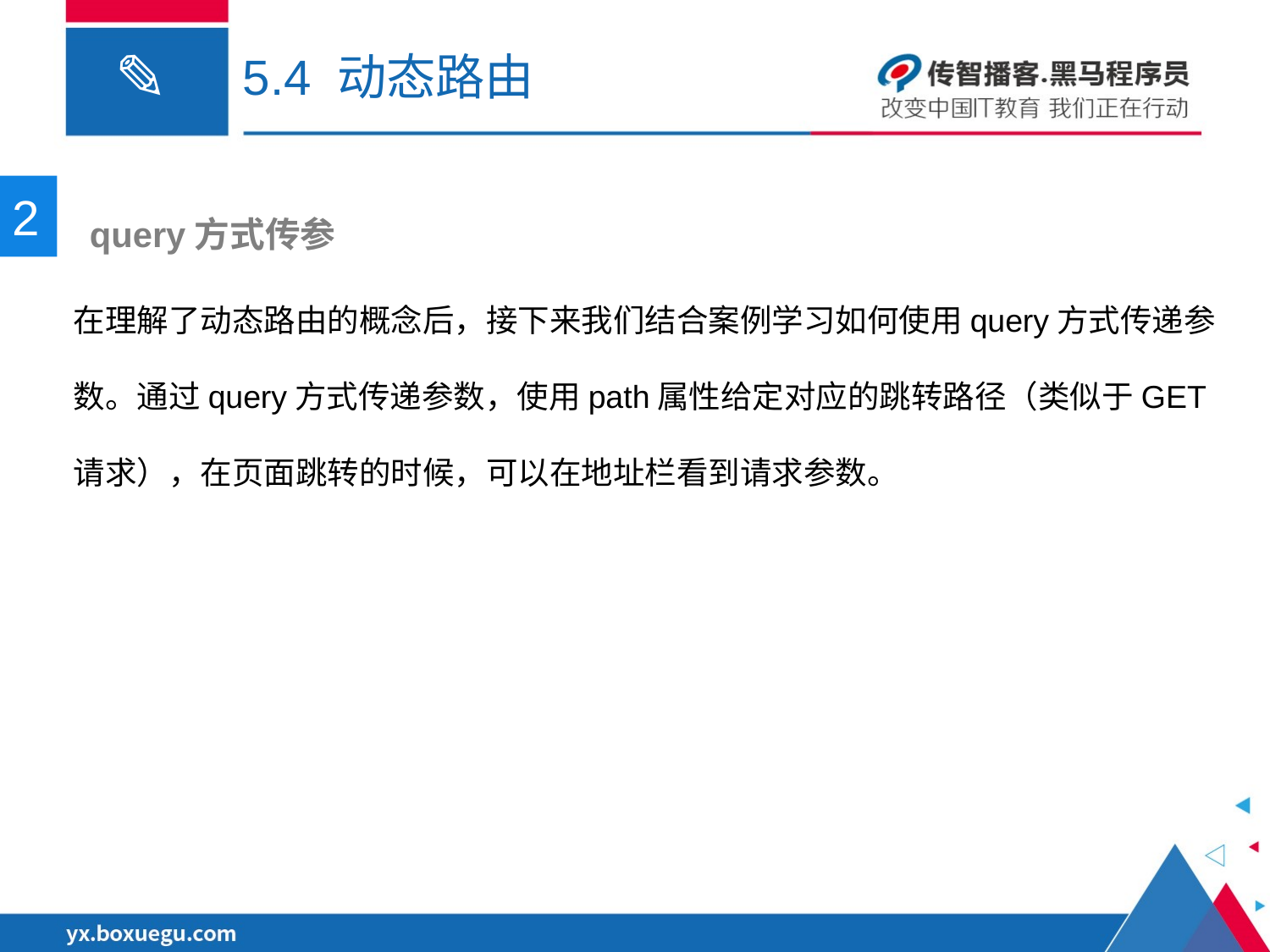

# 5.4 动态路由

2
  query方式传参
在理解了动态路由的概念后，接下来我们结合案例学习如何使用query方式传递参数。通过query方式传递参数，使用path属性给定对应的跳转路径（类似于GET请求），在页面跳转的时候，可以在地址栏看到请求参数。